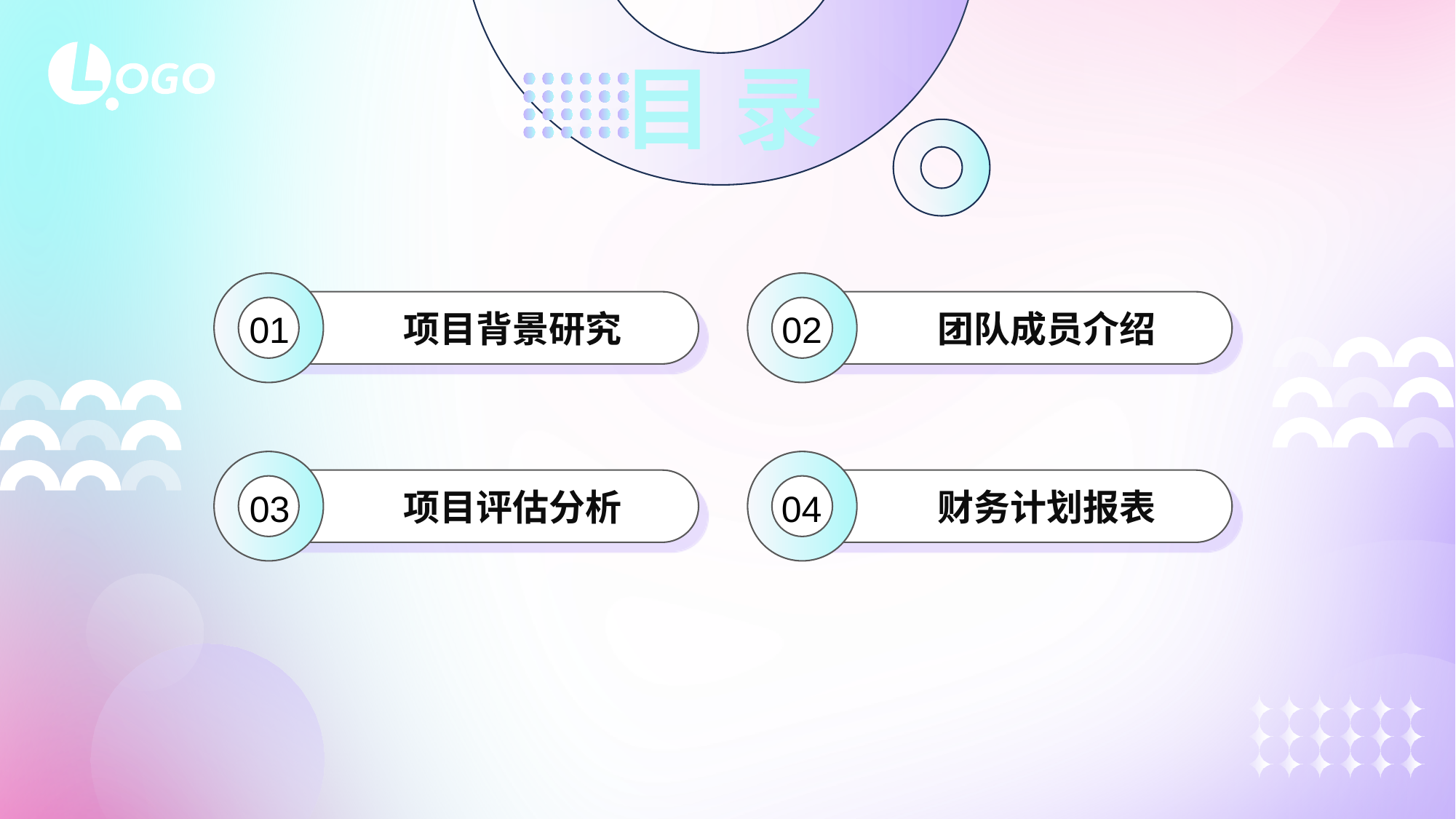

目 录

项目背景研究
01

团队成员介绍
02

项目评估分析
03

财务计划报表
04